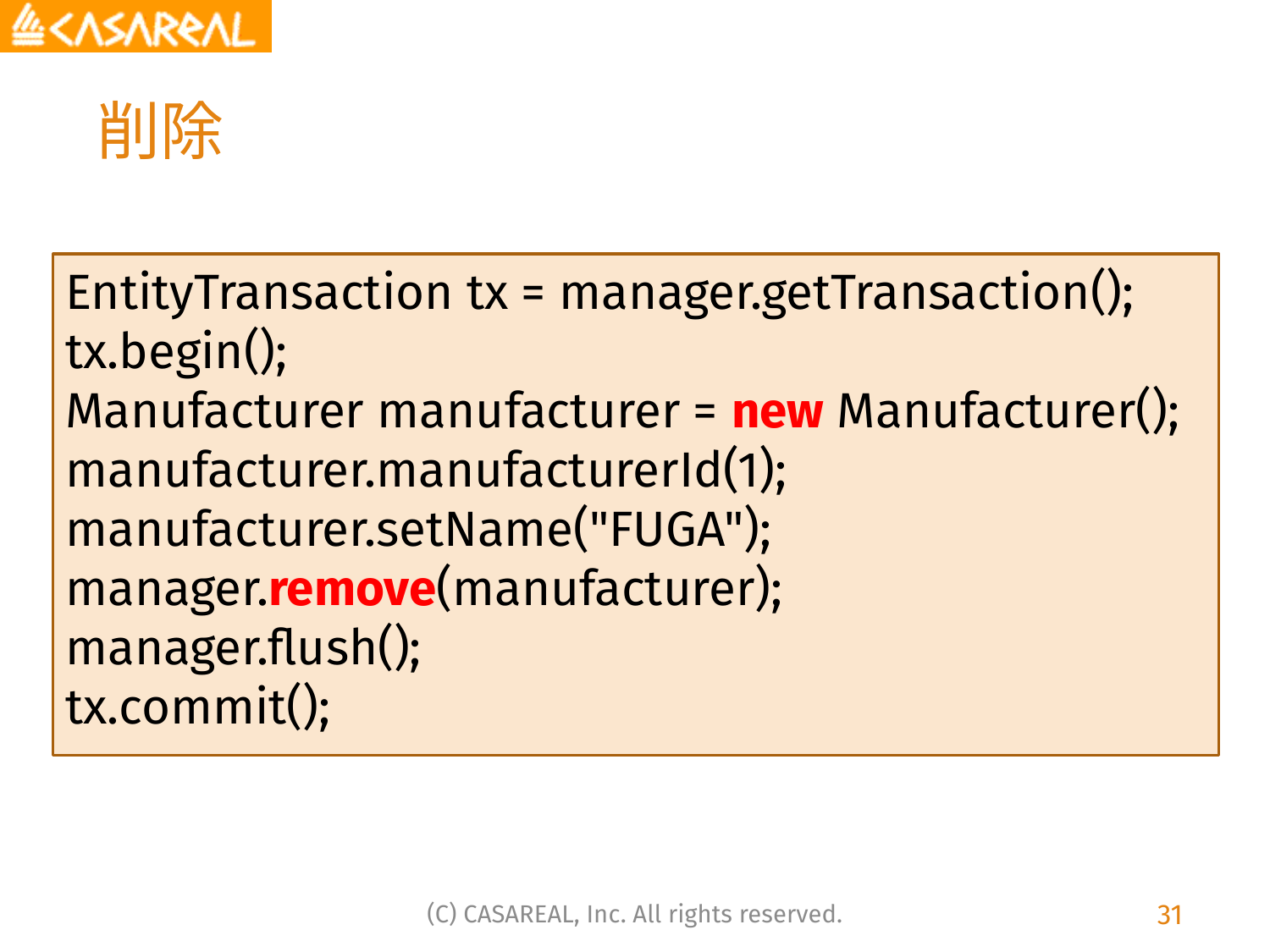

# 削除
EntityTransaction tx = manager.getTransaction();
tx.begin();
Manufacturer manufacturer = new Manufacturer();
manufacturer.manufacturerId(1);
manufacturer.setName("FUGA");
manager.remove(manufacturer);
manager.flush();
tx.commit();
(C) CASAREAL, Inc. All rights reserved.
31